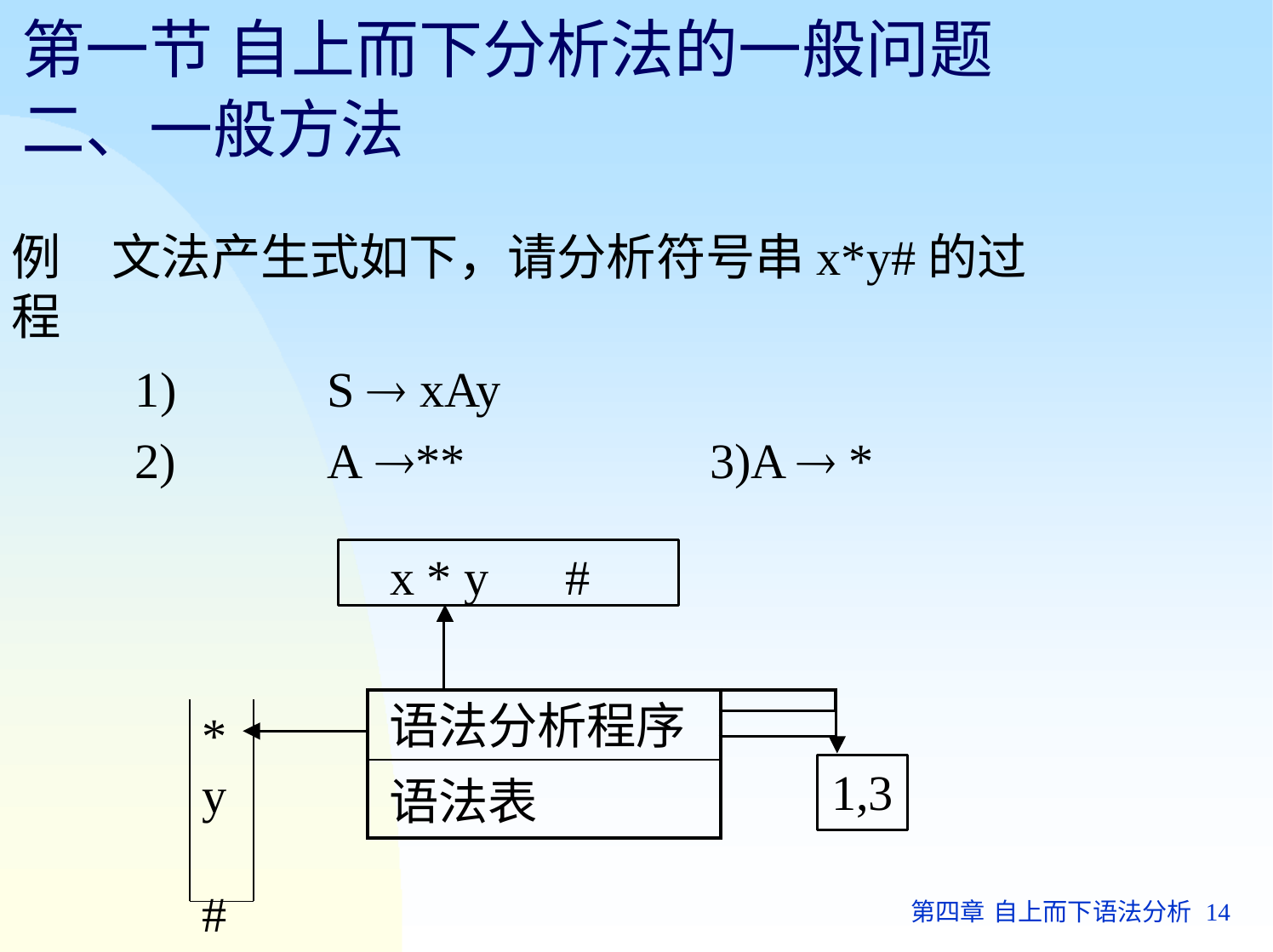

# 第一节 自上而下分析法的一般问题 二、一般方法
例	文法产生式如下，请分析符号串x*y#的过程
1)	S → xAy
2)	A →**	3)A → *
x * y	#

|  |  |  |  |
| --- | --- | --- | --- |
|  | 语法分析程序 |  |  |
|  |  |  |  |
|  |  |  |  |
|  |  |  |  |
|  | 语法表 |  |  |

*

1,3
y  #
第四章 自上而下语法分析 14